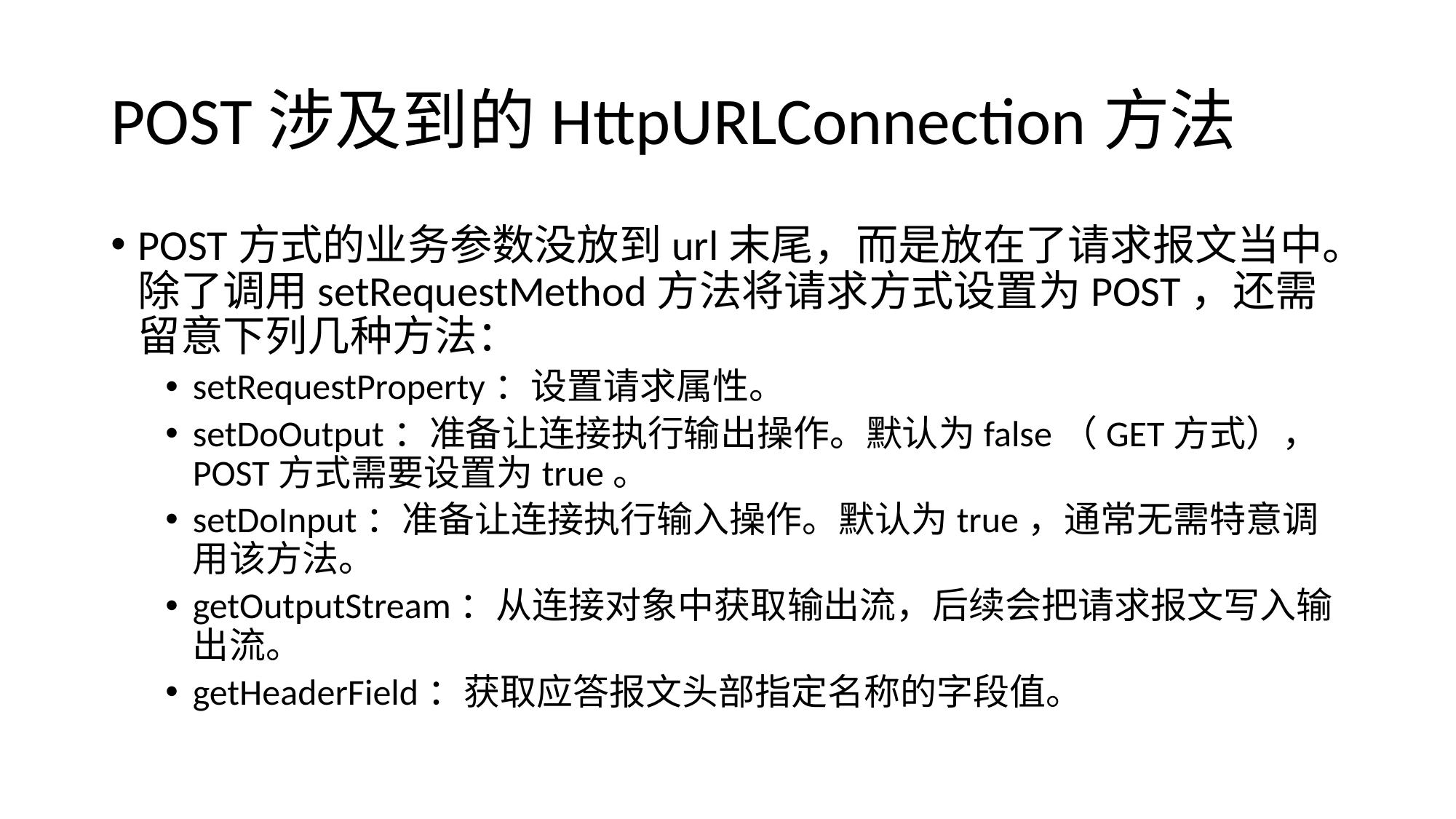

# POST涉及到的HttpURLConnection方法
POST方式的业务参数没放到url末尾，而是放在了请求报文当中。除了调用setRequestMethod方法将请求方式设置为POST，还需留意下列几种方法：
setRequestProperty：设置请求属性。
setDoOutput：准备让连接执行输出操作。默认为false（GET方式），POST方式需要设置为true。
setDoInput：准备让连接执行输入操作。默认为true，通常无需特意调用该方法。
getOutputStream：从连接对象中获取输出流，后续会把请求报文写入输出流。
getHeaderField：获取应答报文头部指定名称的字段值。